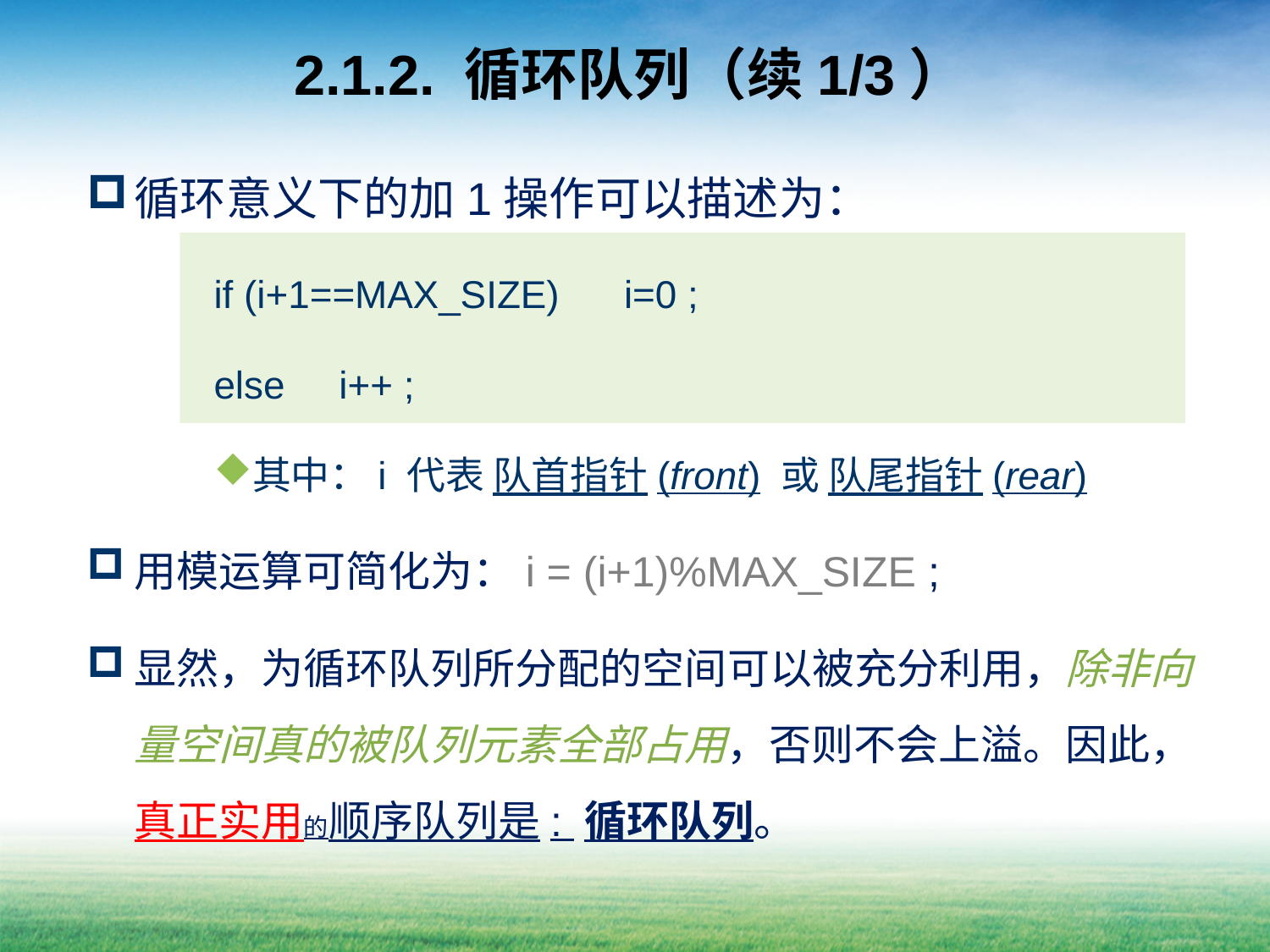

# 2.1.2. 循环队列（续1/3）
循环意义下的加1操作可以描述为：
if (i+1==MAX_SIZE)      i=0 ;
else     i++ ;
其中：i 代表 队首指针(front) 或 队尾指针(rear)
用模运算可简化为：i = (i+1)%MAX_SIZE ;
显然，为循环队列所分配的空间可以被充分利用，除非向量空间真的被队列元素全部占用，否则不会上溢。因此，真正实用的顺序队列是: 循环队列。